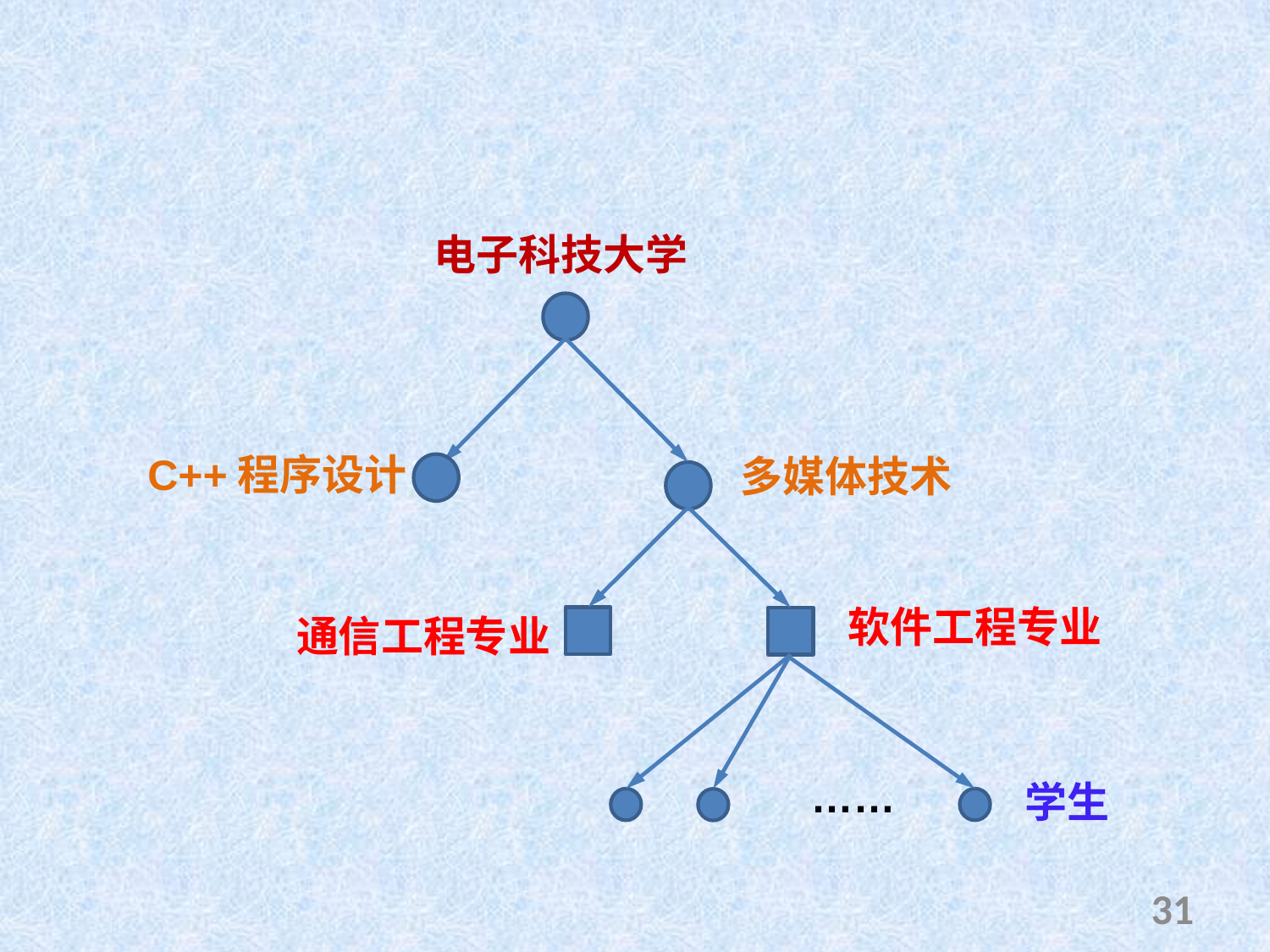

#
电子科技大学

C++程序设计
多媒体技术

软件工程专业
通信工程专业

……
学生

31